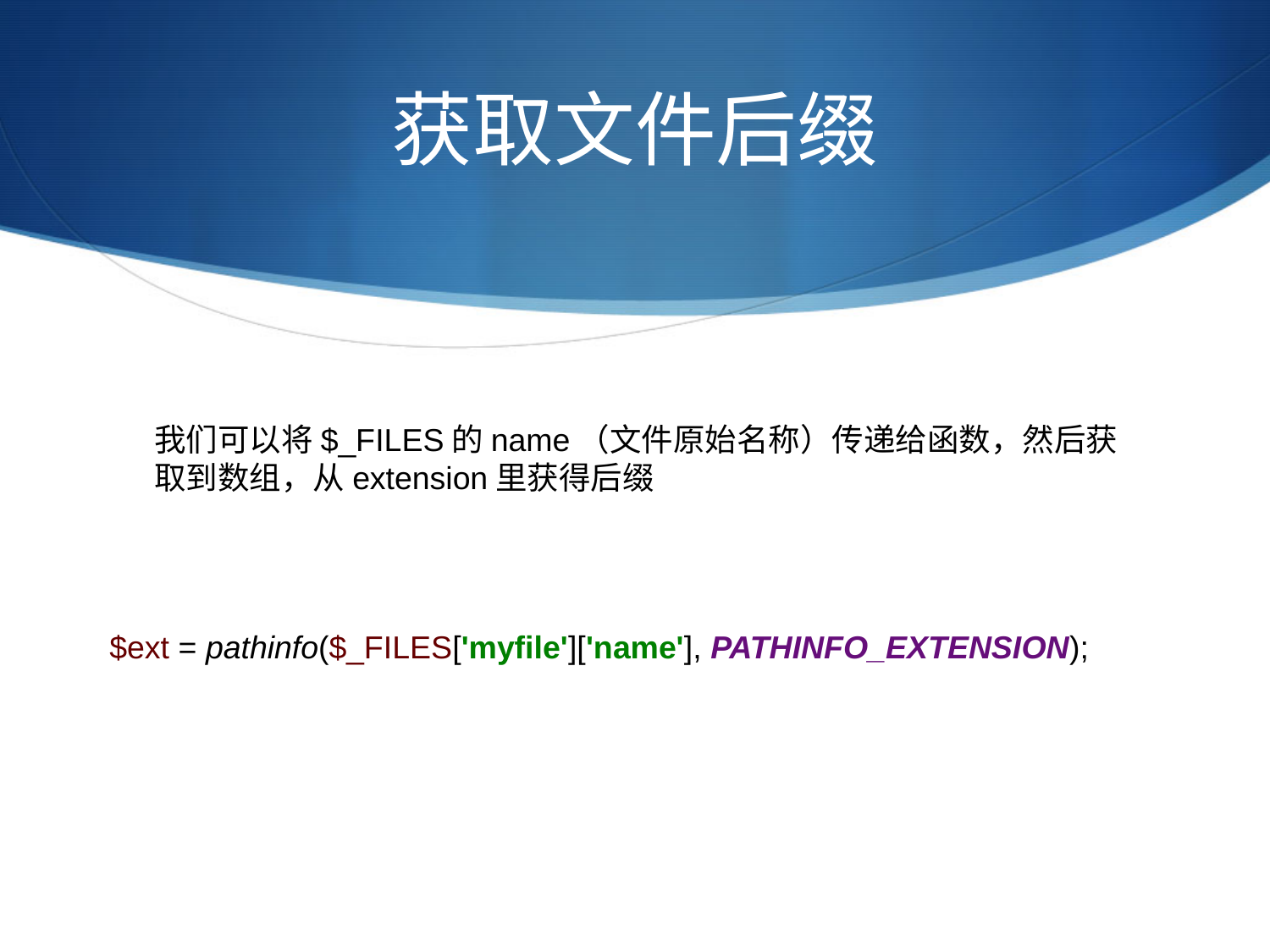

# 获取文件后缀
我们可以将$_FILES的name（文件原始名称）传递给函数，然后获取到数组，从extension里获得后缀
$ext = pathinfo($_FILES['myfile']['name'], PATHINFO_EXTENSION);